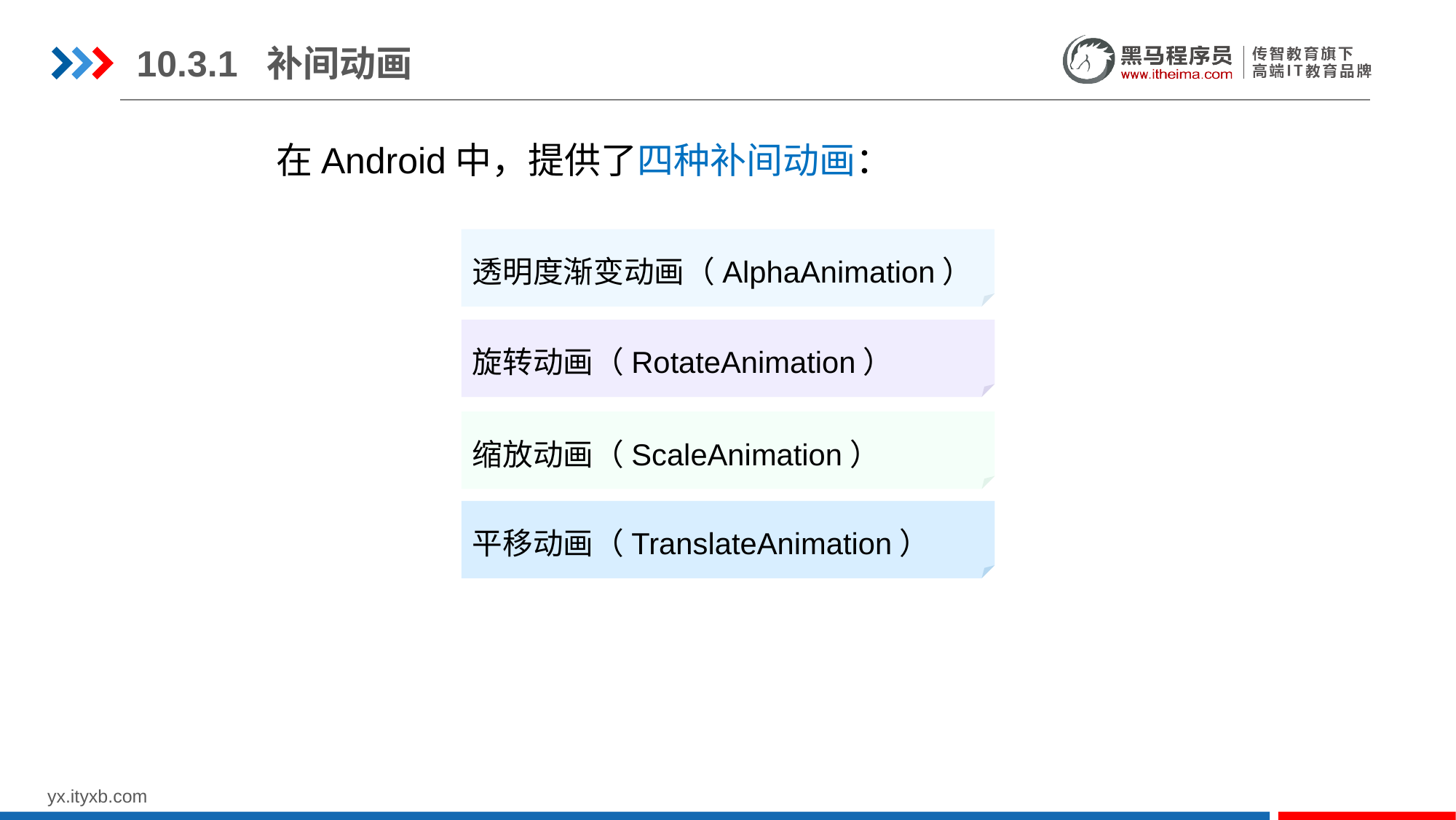

10.3.1  补间动画
在Android中，提供了四种补间动画：
透明度渐变动画（AlphaAnimation）
旋转动画（RotateAnimation）
缩放动画（ScaleAnimation）
平移动画（TranslateAnimation）